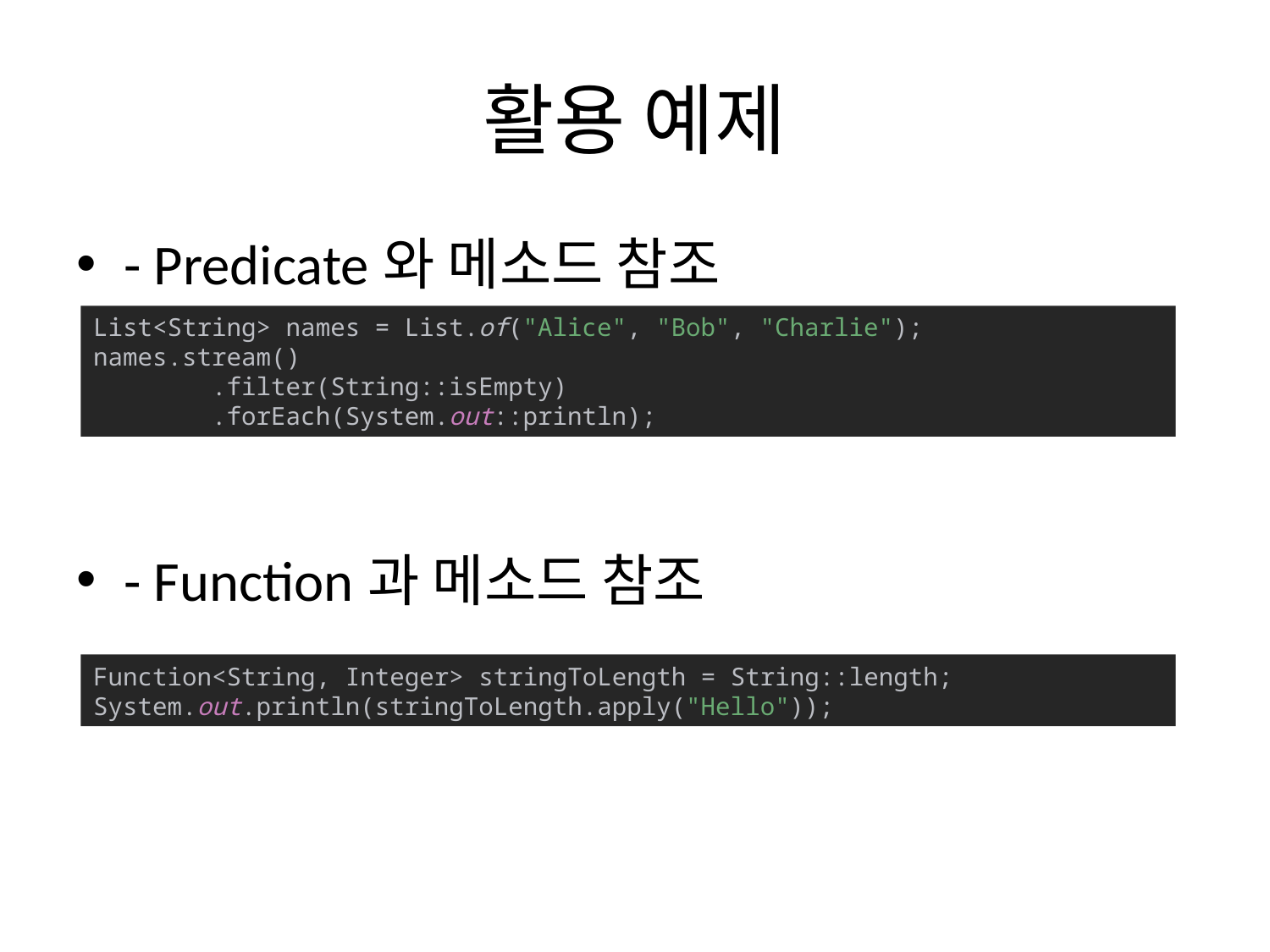

# 활용 예제
- Predicate와 메소드 참조

- Function과 메소드 참조

List<String> names = List.of("Alice", "Bob", "Charlie");
names.stream()
        .filter(String::isEmpty)
        .forEach(System.out::println);
Function<String, Integer> stringToLength = String::length;
System.out.println(stringToLength.apply("Hello"));